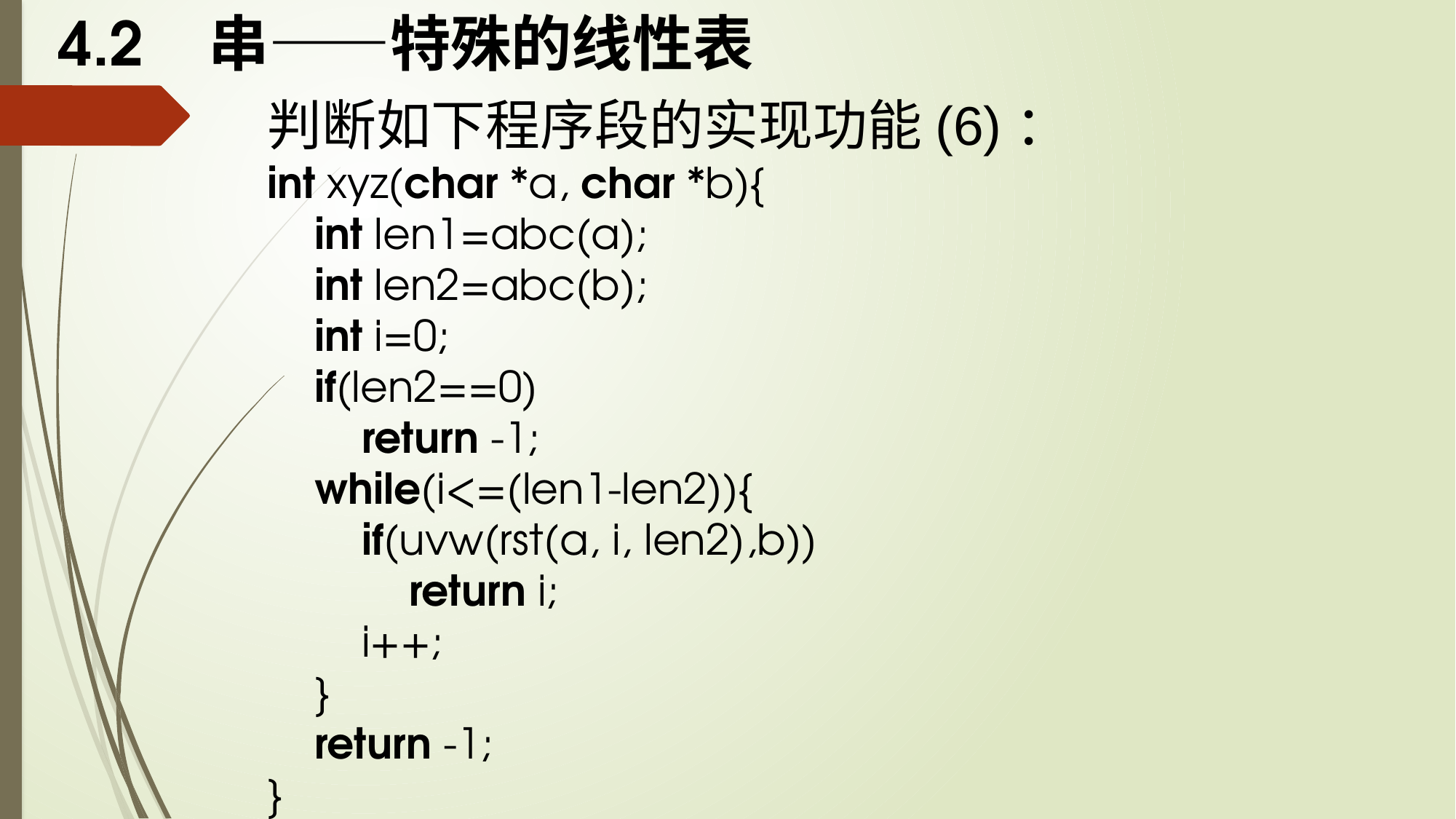

# 4.2   串——特殊的线性表
判断如下程序段的实现功能(6)：
int xyz(char *a, char *b){
    int len1=abc(a);
    int len2=abc(b);
    int i=0;
    if(len2==0)
        return -1;
    while(i<=(len1-len2)){
        if(uvw(rst(a, i, len2),b))
            return i;
        i++;
    }
    return -1;
}